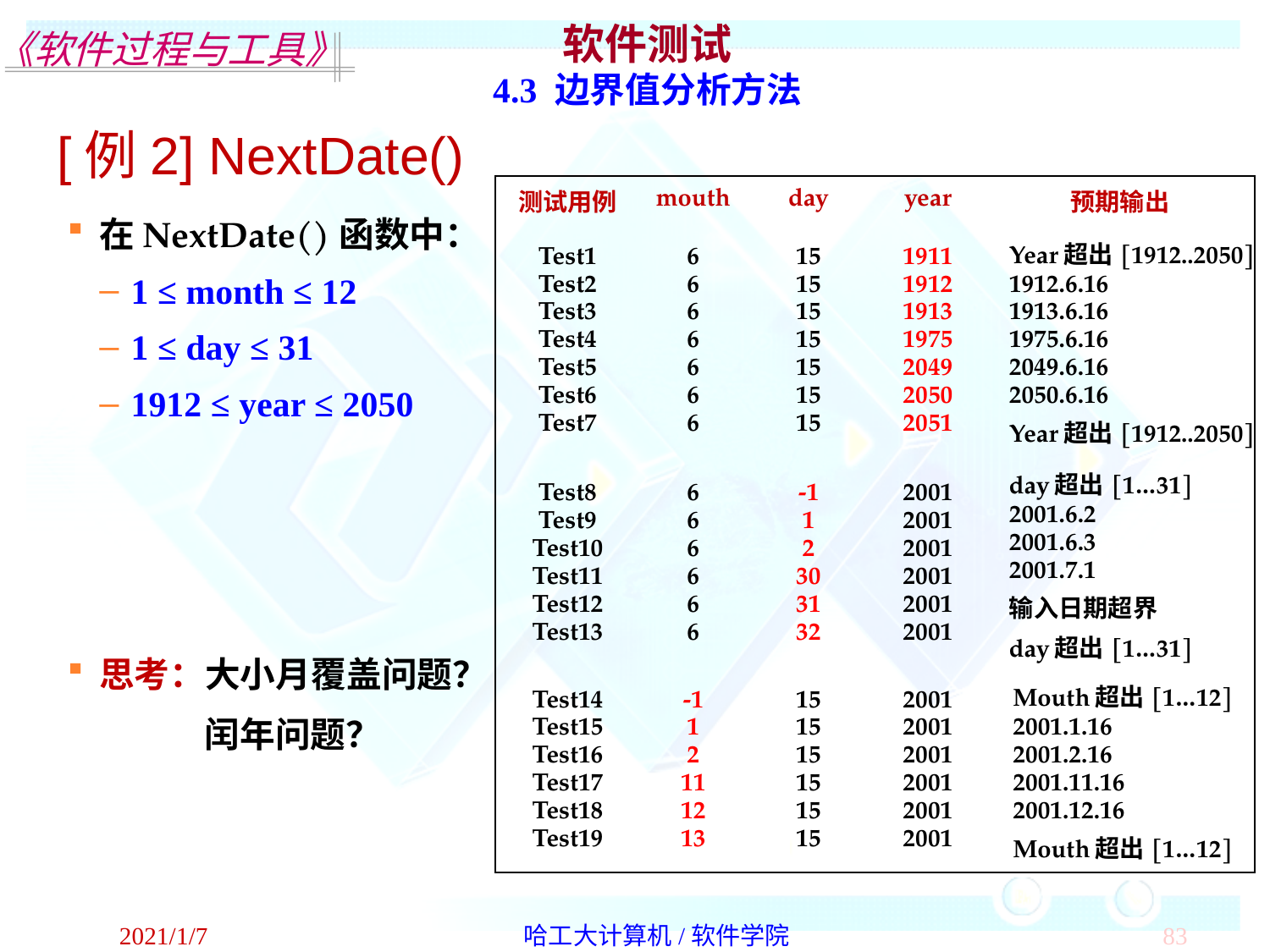

软件测试
4.3 边界值分析方法

[例2] NextDate()
| 测试用例 | mouth | day | year | 预期输出 |
| --- | --- | --- | --- | --- |
| Test1 Test2 Test3 Test4 Test5 Test6 Test7 | 6 6 6 6 6 6 6 | 15 15 15 15 15 15 15 | 1911 1912 1913 1975 2049 2050 2051 | Year超出[1912..2050] 1912.6.16 1913.6.16 1975.6.16 2049.6.16 2050.6.16 Year超出[1912..2050] |
| Test8 Test9 Test10 Test11 Test12 Test13 | 6 6 6 6 6 6 | -1 1 2 30 31 32 | 2001 2001 2001 2001 2001 2001 | day超出[1…31] 2001.6.2 2001.6.3 2001.7.1 输入日期超界 day超出[1…31] |
| Test14 Test15 Test16 Test17 Test18 Test19 | -1 1 2 11 12 13 | 15 15 15 15 15 15 | 2001 2001 2001 2001 2001 2001 | Mouth超出[1…12] 2001.1.16 2001.2.16 2001.11.16 2001.12.16 Mouth超出[1…12] |
在NextDate()函数中：
1 ≤ month ≤ 12
1 ≤ day ≤ 31
1912 ≤ year ≤ 2050
思考：大小月覆盖问题？
                闰年问题？